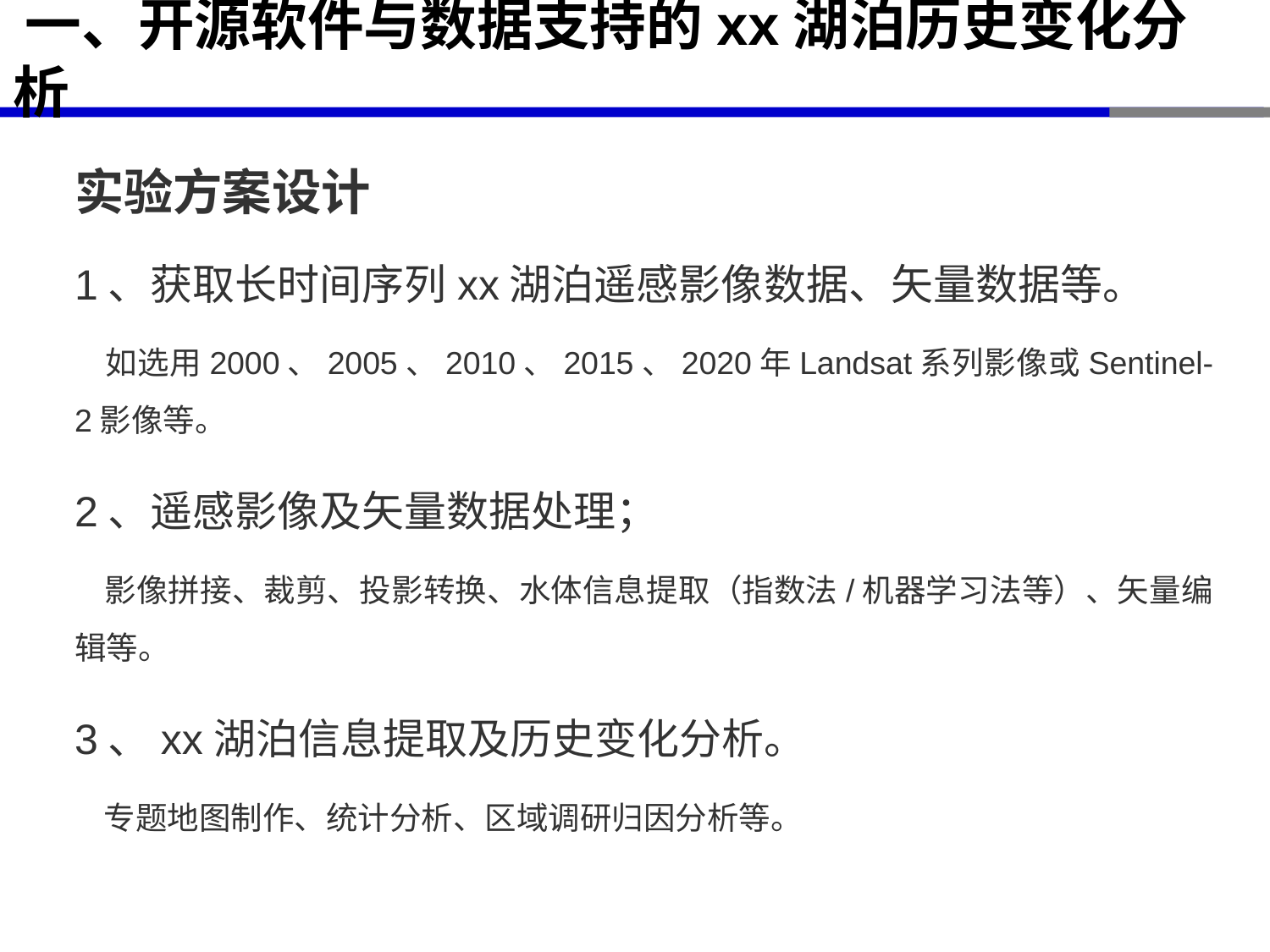

# 一、开源软件与数据支持的xx湖泊历史变化分析
实验方案设计
1、获取长时间序列xx湖泊遥感影像数据、矢量数据等。
   如选用2000、2005、2010、2015、2020年Landsat系列影像或Sentinel-2影像等。
2、遥感影像及矢量数据处理；
   影像拼接、裁剪、投影转换、水体信息提取（指数法/机器学习法等）、矢量编辑等。
3、xx湖泊信息提取及历史变化分析。
   专题地图制作、统计分析、区域调研归因分析等。